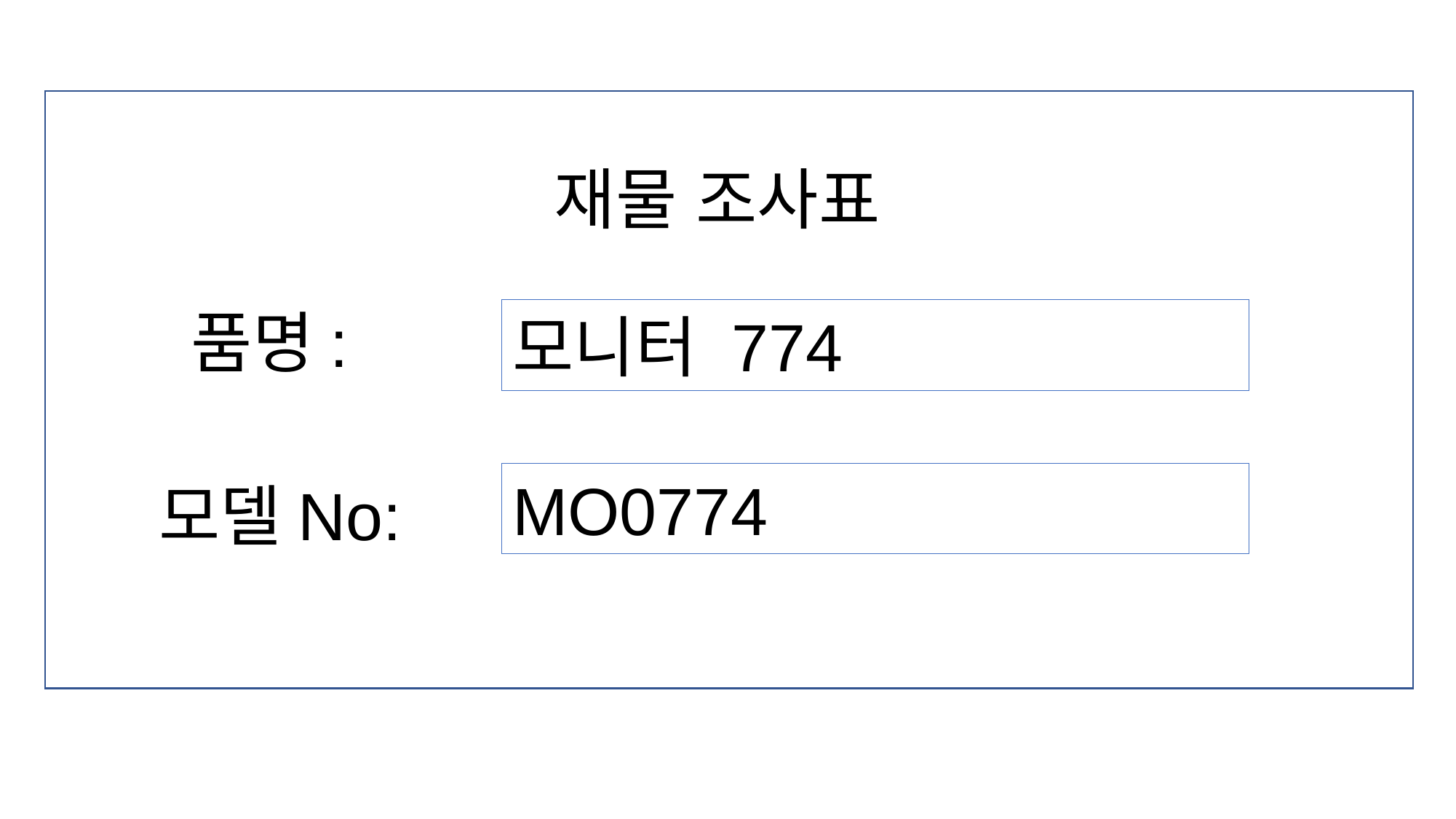

재물 조사표
품명:
모니터 774
MO0774
모델No: